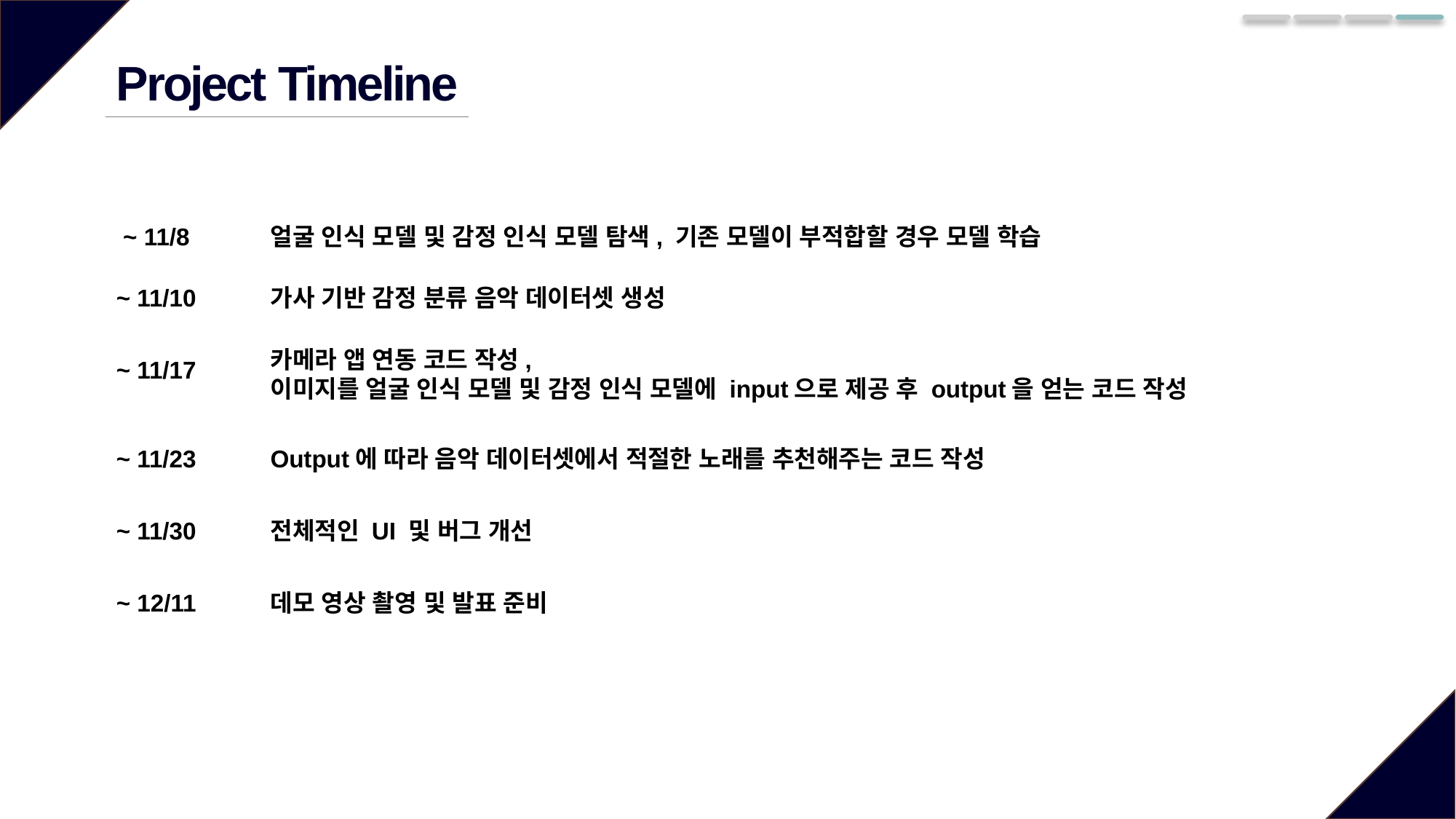

Project Timeline
~ 11/8
얼굴 인식 모델 및 감정 인식 모델 탐색, 기존 모델이 부적합할 경우 모델 학습
~ 11/10
가사 기반 감정 분류 음악 데이터셋 생성
카메라 앱 연동 코드 작성,
이미지를 얼굴 인식 모델 및 감정 인식 모델에 input으로 제공 후 output을 얻는 코드 작성
~ 11/17
~ 11/23
Output에 따라 음악 데이터셋에서 적절한 노래를 추천해주는 코드 작성
~ 11/30
전체적인 UI 및 버그 개선
~ 12/11
데모 영상 촬영 및 발표 준비